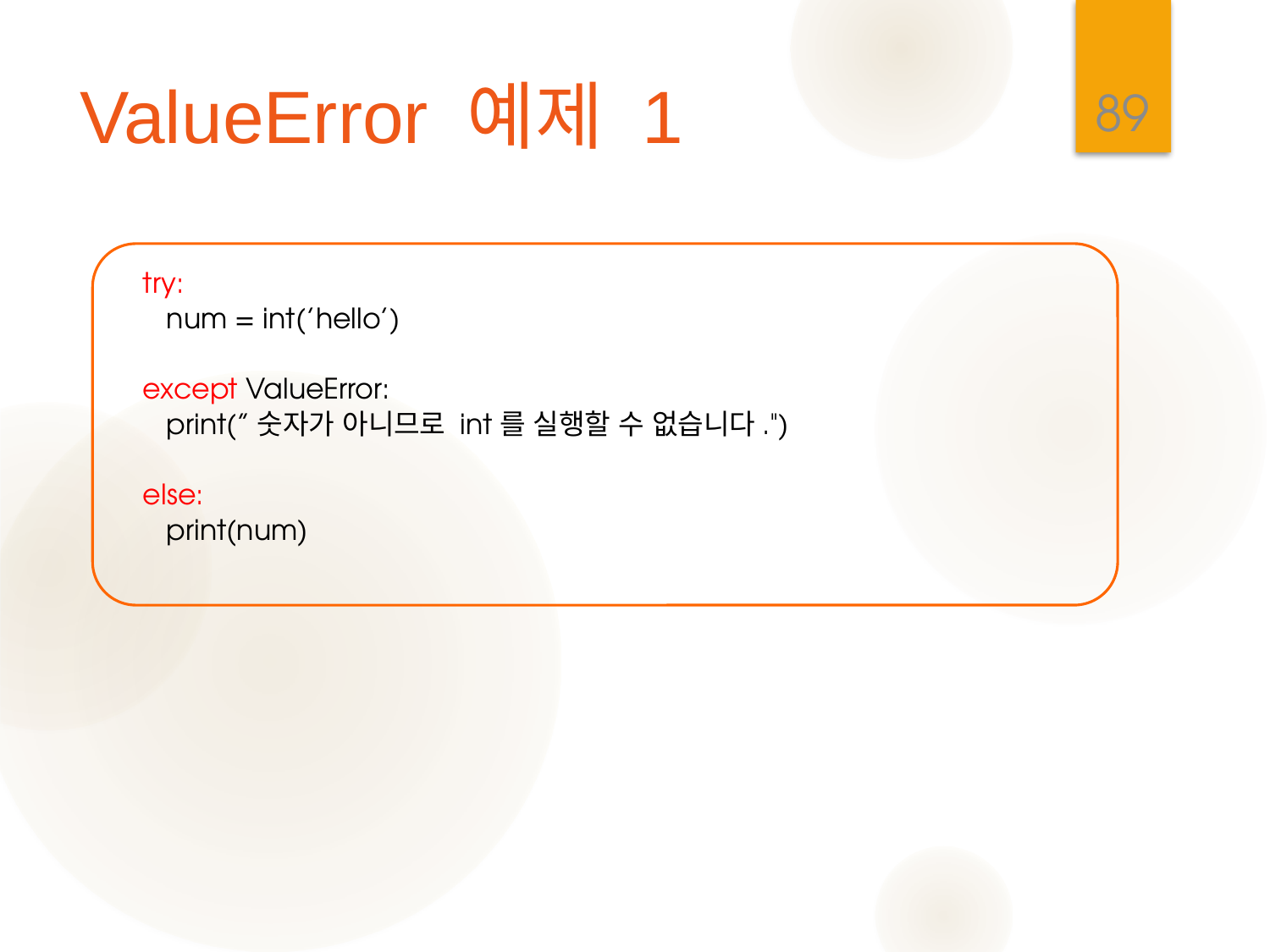

89
# ValueError 예제 1

try:
   num = int(’hello’)

except ValueError:
   print(”숫자가 아니므로 int를 실행할 수 없습니다.")

else:
   print(num)